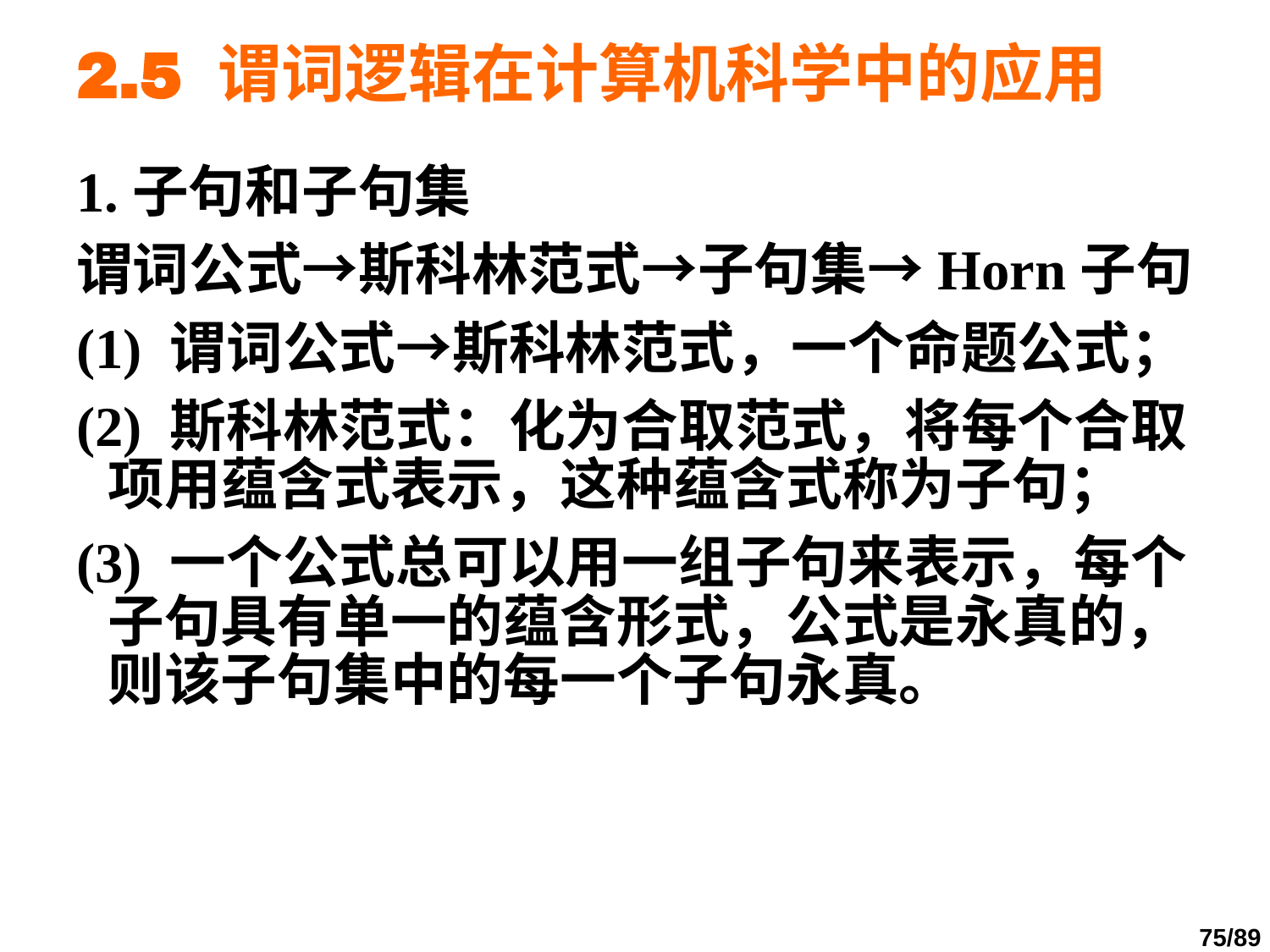

# 2.5 谓词逻辑在计算机科学中的应用
1.子句和子句集
谓词公式→斯科林范式→子句集→Horn子句
(1) 谓词公式→斯科林范式，一个命题公式；
(2) 斯科林范式：化为合取范式，将每个合取项用蕴含式表示，这种蕴含式称为子句；
(3) 一个公式总可以用一组子句来表示，每个子句具有单一的蕴含形式，公式是永真的，则该子句集中的每一个子句永真。